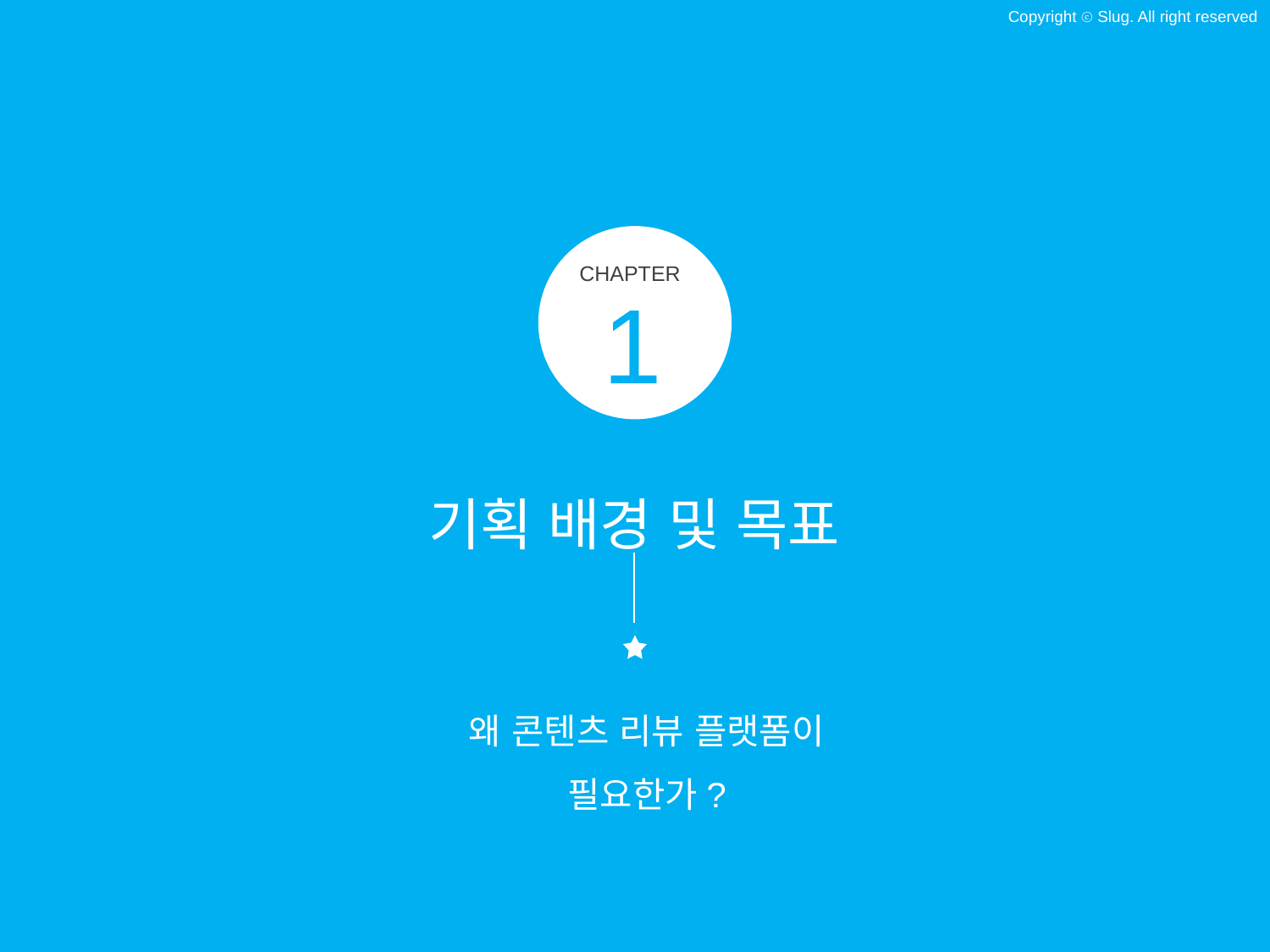

Copyright ⓒ Slug. All right reserved

CHAPTER
1
기획 배경 및 목표

왜 콘텐츠 리뷰 플랫폼이 필요한가?